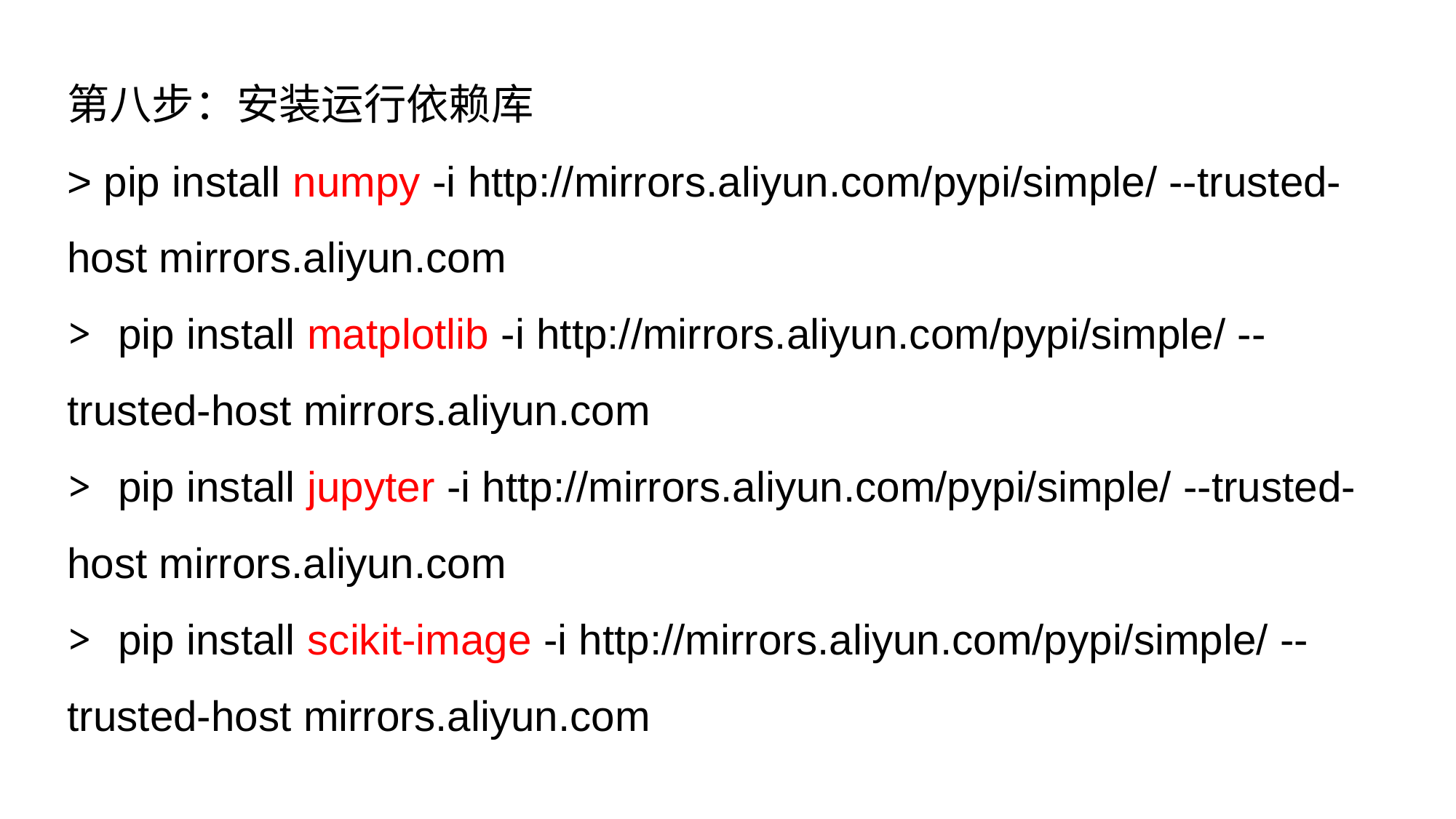

第八步：安装运行依赖库
> pip install numpy -i http://mirrors.aliyun.com/pypi/simple/ --trusted-host mirrors.aliyun.com
> pip install matplotlib -i http://mirrors.aliyun.com/pypi/simple/ --trusted-host mirrors.aliyun.com
> pip install jupyter -i http://mirrors.aliyun.com/pypi/simple/ --trusted-host mirrors.aliyun.com
> pip install scikit-image -i http://mirrors.aliyun.com/pypi/simple/ --trusted-host mirrors.aliyun.com